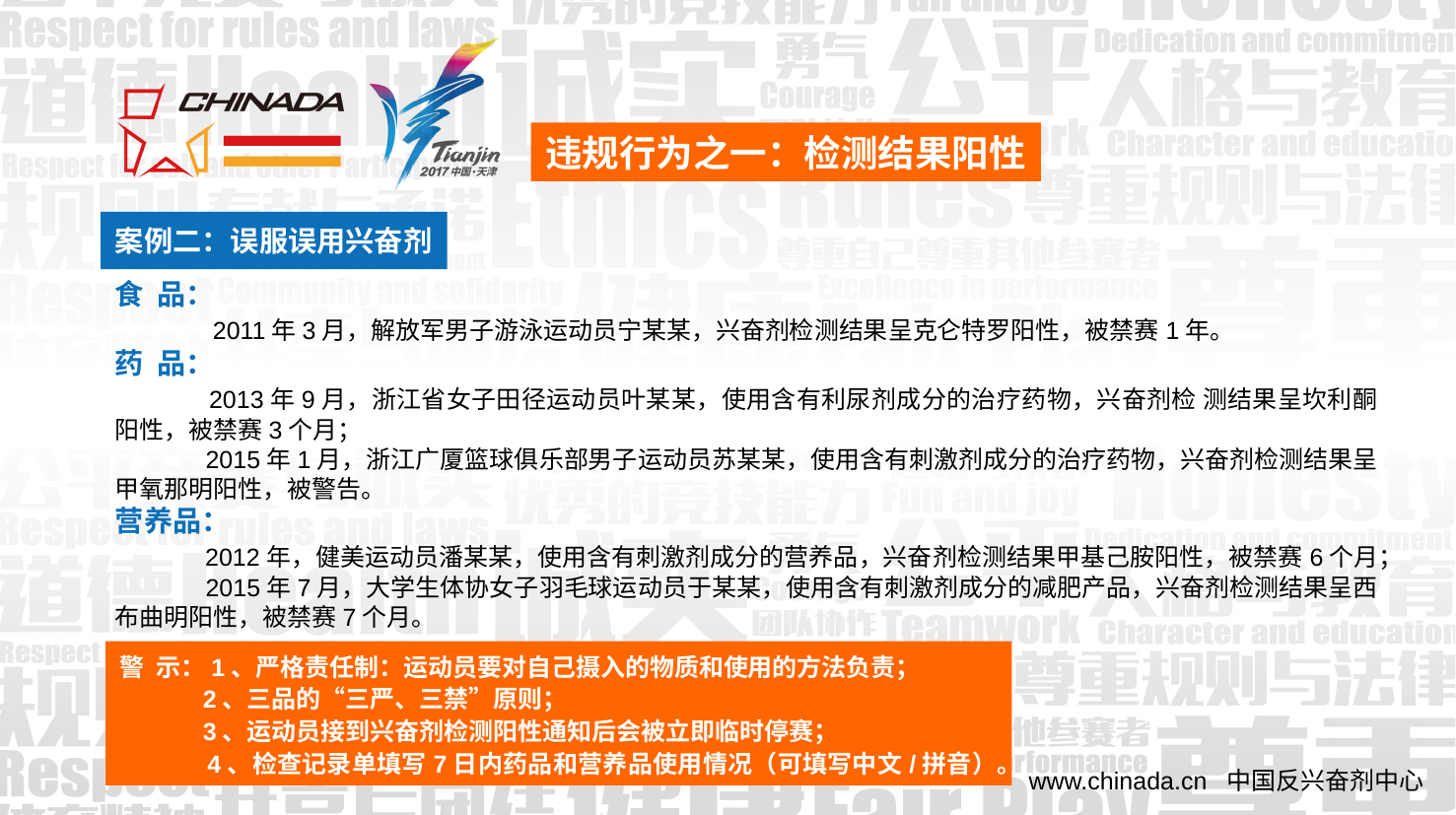

违规行为之一：检测结果阳性
案例二：误服误用兴奋剂
食  品：
            2011年3月，解放军男子游泳运动员宁某某，兴奋剂检测结果呈克仑特罗阳性，被禁赛1年。
药  品：
           2013年9月，浙江省女子田径运动员叶某某，使用含有利尿剂成分的治疗药物，兴奋剂检 测结果呈坎利酮阳性，被禁赛3个月；
             2015年1月，浙江广厦篮球俱乐部男子运动员苏某某，使用含有刺激剂成分的治疗药物，兴奋剂检测结果呈甲氧那明阳性，被警告。
营养品：
           2012年，健美运动员潘某某，使用含有刺激剂成分的营养品，兴奋剂检测结果甲基己胺阳性，被禁赛6个月；
             2015年7月，大学生体协女子羽毛球运动员于某某，使用含有刺激剂成分的减肥产品，兴奋剂检测结果呈西布曲明阳性，被禁赛7个月。
警  示：1、严格责任制：运动员要对自己摄入的物质和使用的方法负责；
            2、三品的“三严、三禁”原则；
            3、运动员接到兴奋剂检测阳性通知后会被立即临时停赛；
            4、检查记录单填写7日内药品和营养品使用情况（可填写中文/拼音）。
www.chinada.cn  中国反兴奋剂中心